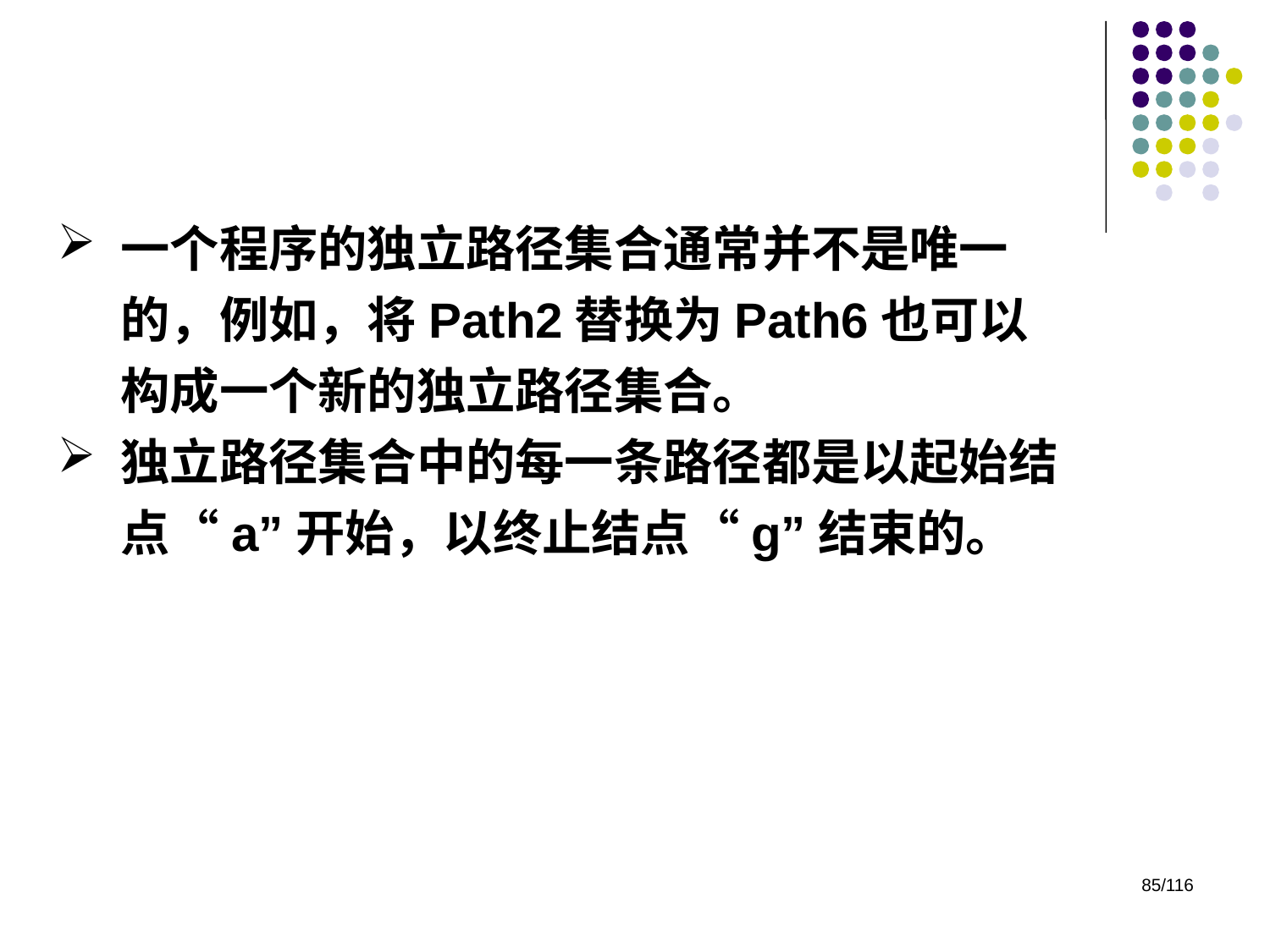

一个程序的独立路径集合通常并不是唯一的，例如，将Path2替换为Path6也可以构成一个新的独立路径集合。
独立路径集合中的每一条路径都是以起始结点“a”开始，以终止结点“g”结束的。

85/116